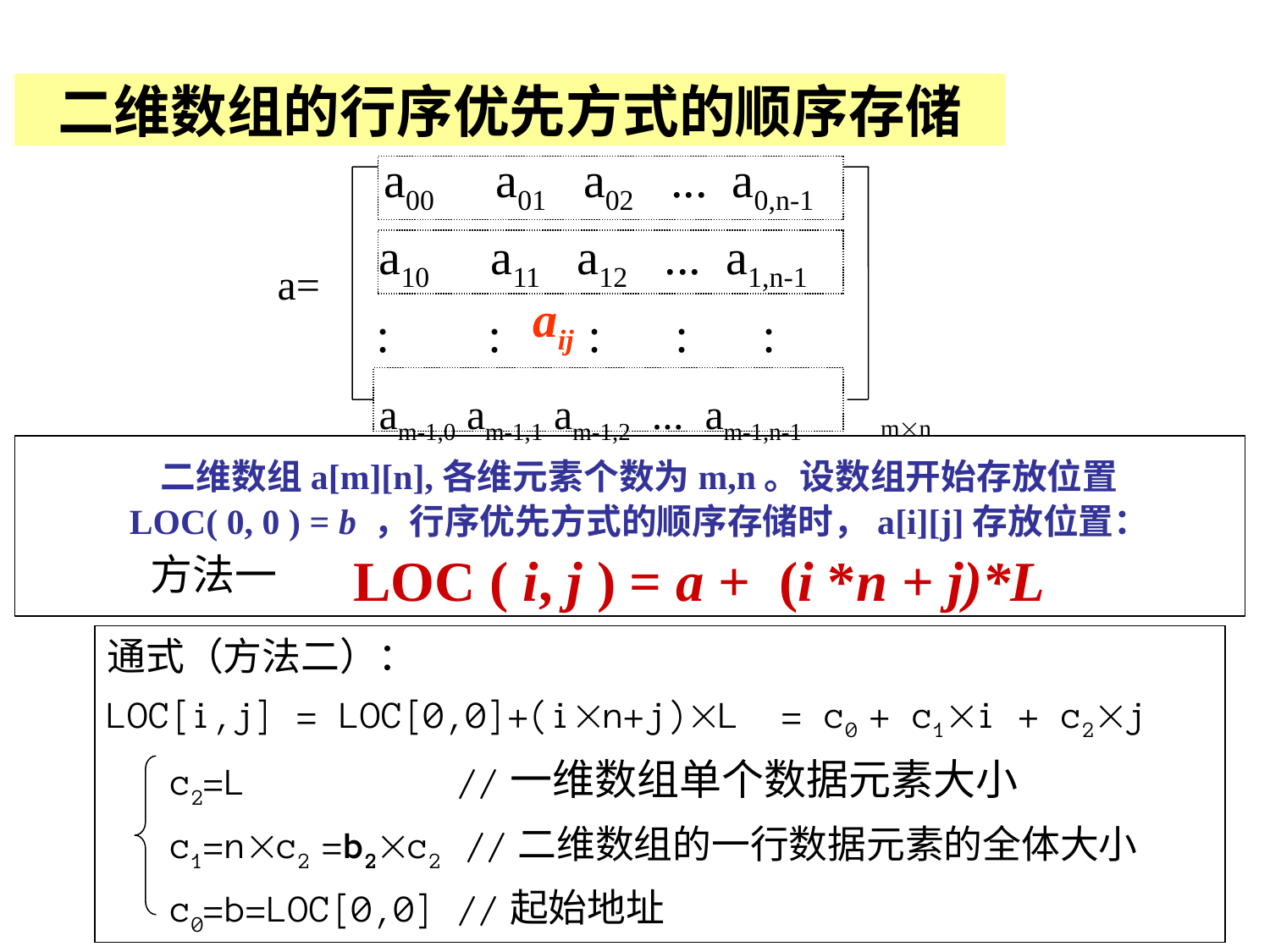

二维数组的行序优先方式的顺序存储

         a00     a01   a02   ...  a0,n-1
          a10     a11   a12   ...  a1,n-1
                :        :       :      :      :
          am-1,0 am-1,1 am-1,2  ...  am-1,n-1

a=
aij

m×n

二维数组a[m][n],各维元素个数为m,n。设数组开始存放位置 LOC( 0, 0 ) = b ，行序优先方式的顺序存储时，a[i][j]存放位置：
    LOC ( i, j ) = a +  (i *n + j)*L
方法一
通式（方法二）：
LOC[i,j] = LOC[0,0]+(i×n+j)×L  = c0 + c1×i + c2×j
   c2=L          //一维数组单个数据元素大小
   c1=n×c2 =b2×c2  //二维数组的一行数据元素的全体大小
   c0=b=LOC[0,0] //起始地址